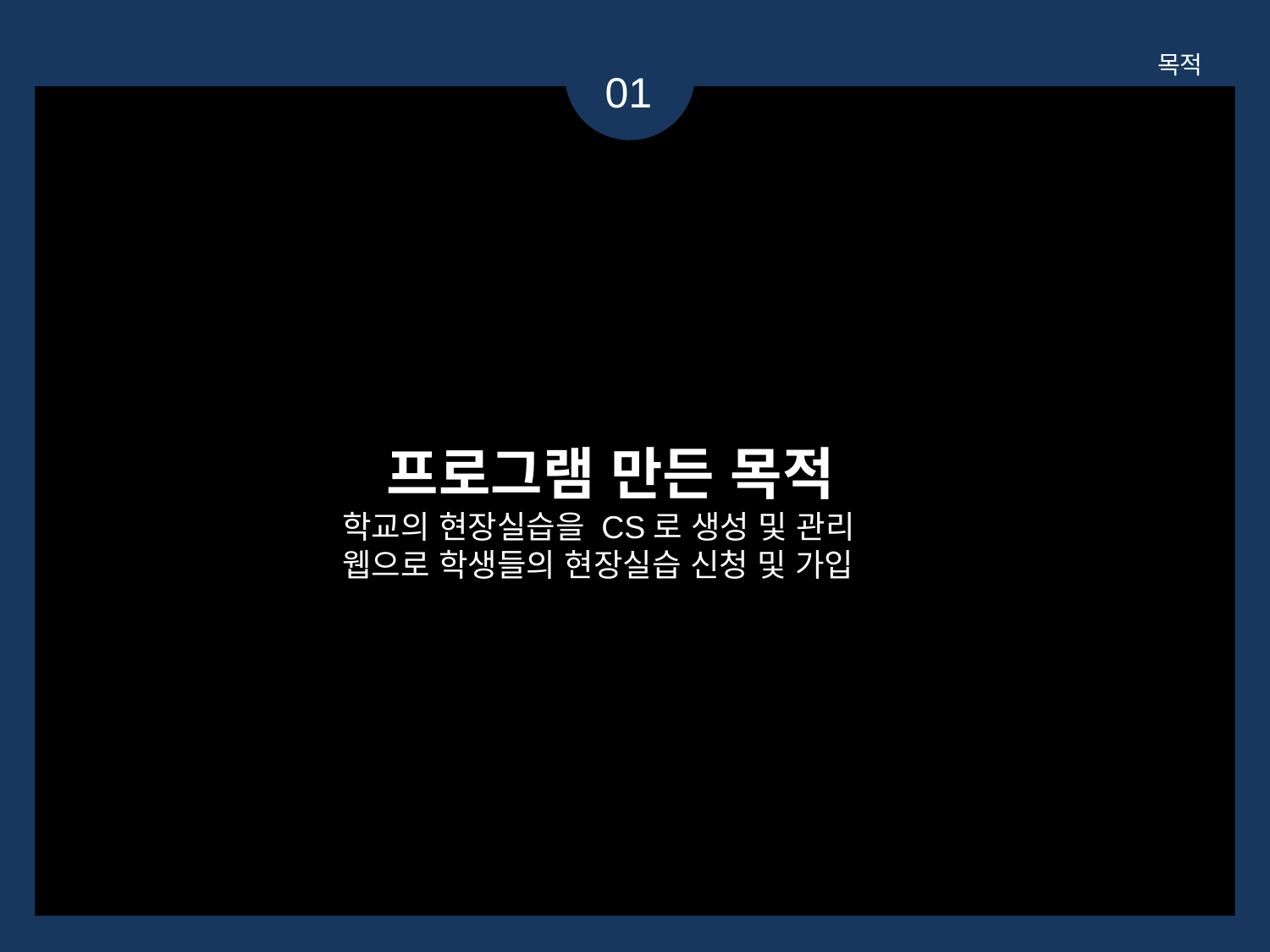

목적
01

프로그램 만든 목적
학교의 현장실습을 CS로 생성 및 관리
웹으로 학생들의 현장실습 신청 및 가입